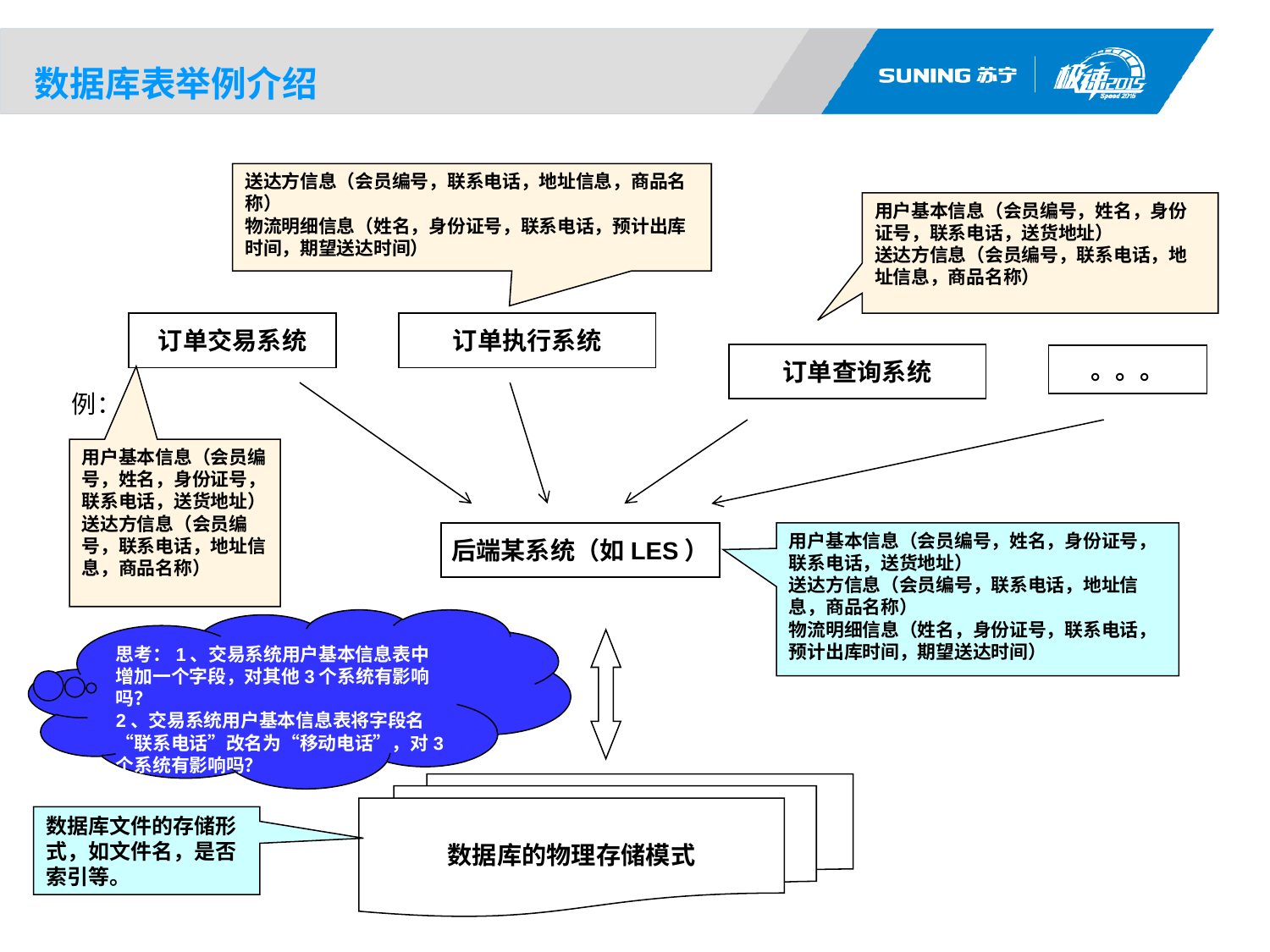

数据库表举例介绍
送达方信息（会员编号，联系电话，地址信息，商品名称）
物流明细信息（姓名，身份证号，联系电话，预计出库时间，期望送达时间）
用户基本信息（会员编号，姓名，身份证号，联系电话，送货地址）
送达方信息（会员编号，联系电话，地址信息，商品名称）
订单交易系统
订单执行系统
订单查询系统
。。。
例：
用户基本信息（会员编号，姓名，身份证号，联系电话，送货地址）
送达方信息（会员编号，联系电话，地址信息，商品名称）
后端某系统（如LES）
用户基本信息（会员编号，姓名，身份证号，联系电话，送货地址）
送达方信息（会员编号，联系电话，地址信息，商品名称）
物流明细信息（姓名，身份证号，联系电话，预计出库时间，期望送达时间）

思考：1、交易系统用户基本信息表中增加一个字段，对其他3个系统有影响吗？
2、交易系统用户基本信息表将字段名“联系电话”改名为“移动电话”，对3个系统有影响吗？

数据库的物理存储模式
数据库文件的存储形式，如文件名，是否索引等。